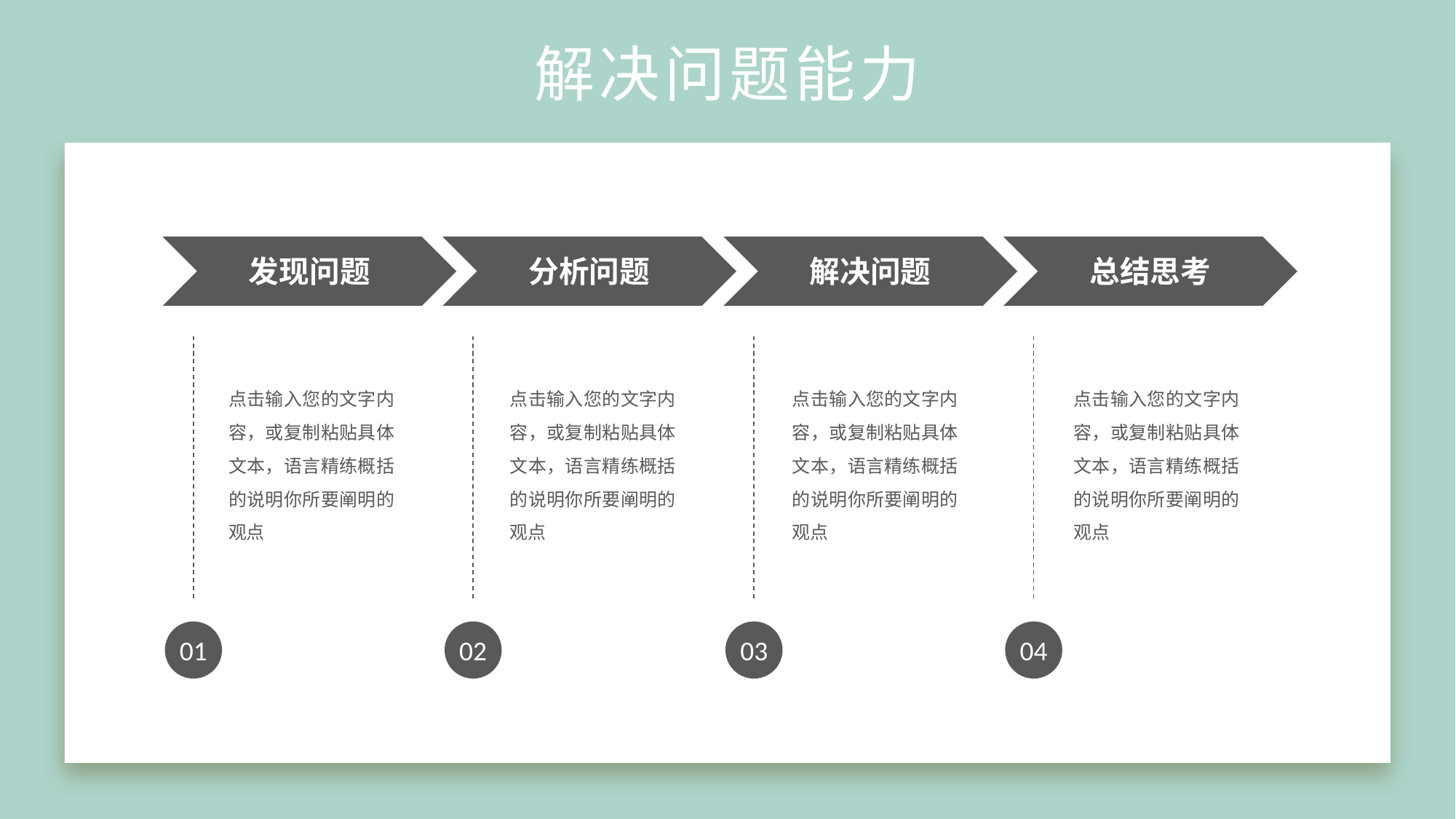

# 解决问题能力

发现问题
分析问题
解决问题
总结思考
点击输入您的文字内容，或复制粘贴具体文本，语言精练概括的说明你所要阐明的观点
点击输入您的文字内容，或复制粘贴具体文本，语言精练概括的说明你所要阐明的观点
点击输入您的文字内容，或复制粘贴具体文本，语言精练概括的说明你所要阐明的观点
点击输入您的文字内容，或复制粘贴具体文本，语言精练概括的说明你所要阐明的观点
02
03
04
01